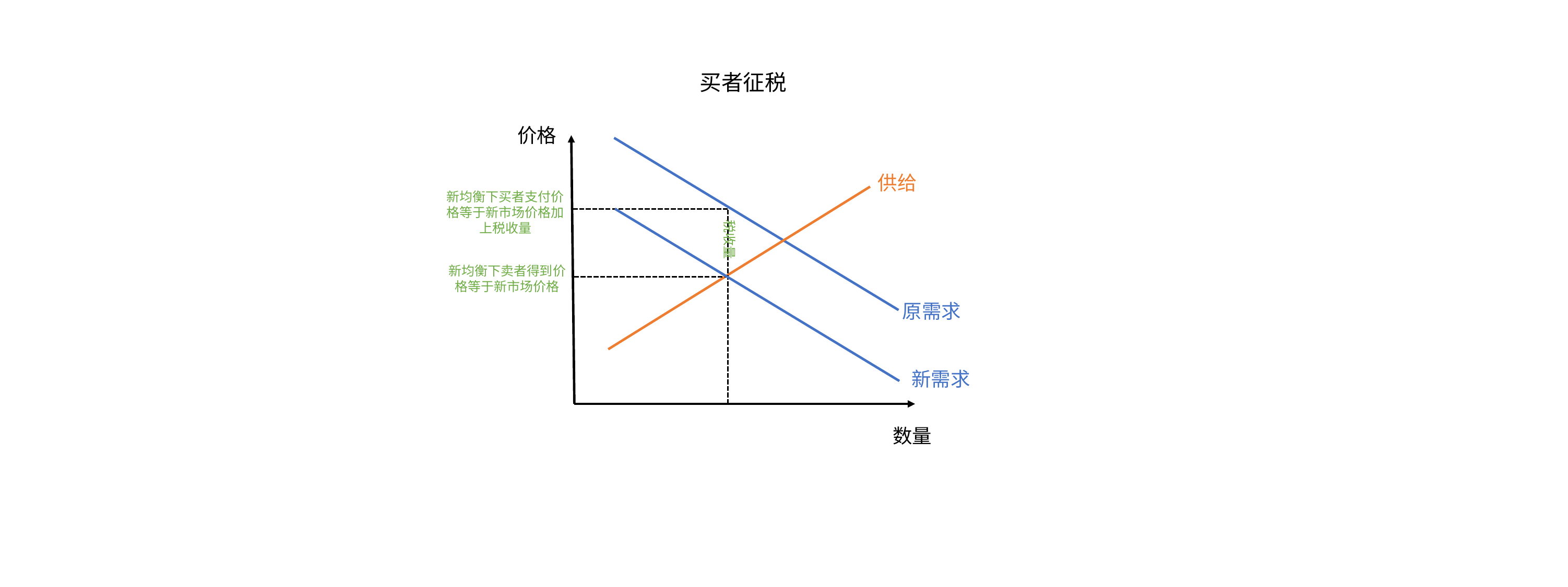

买者征税
价格
供给
原需求
数量
新均衡下买者支付价格等于新市场价格加上税收量
税收量
新均衡下卖者得到价格等于新市场价格
新需求